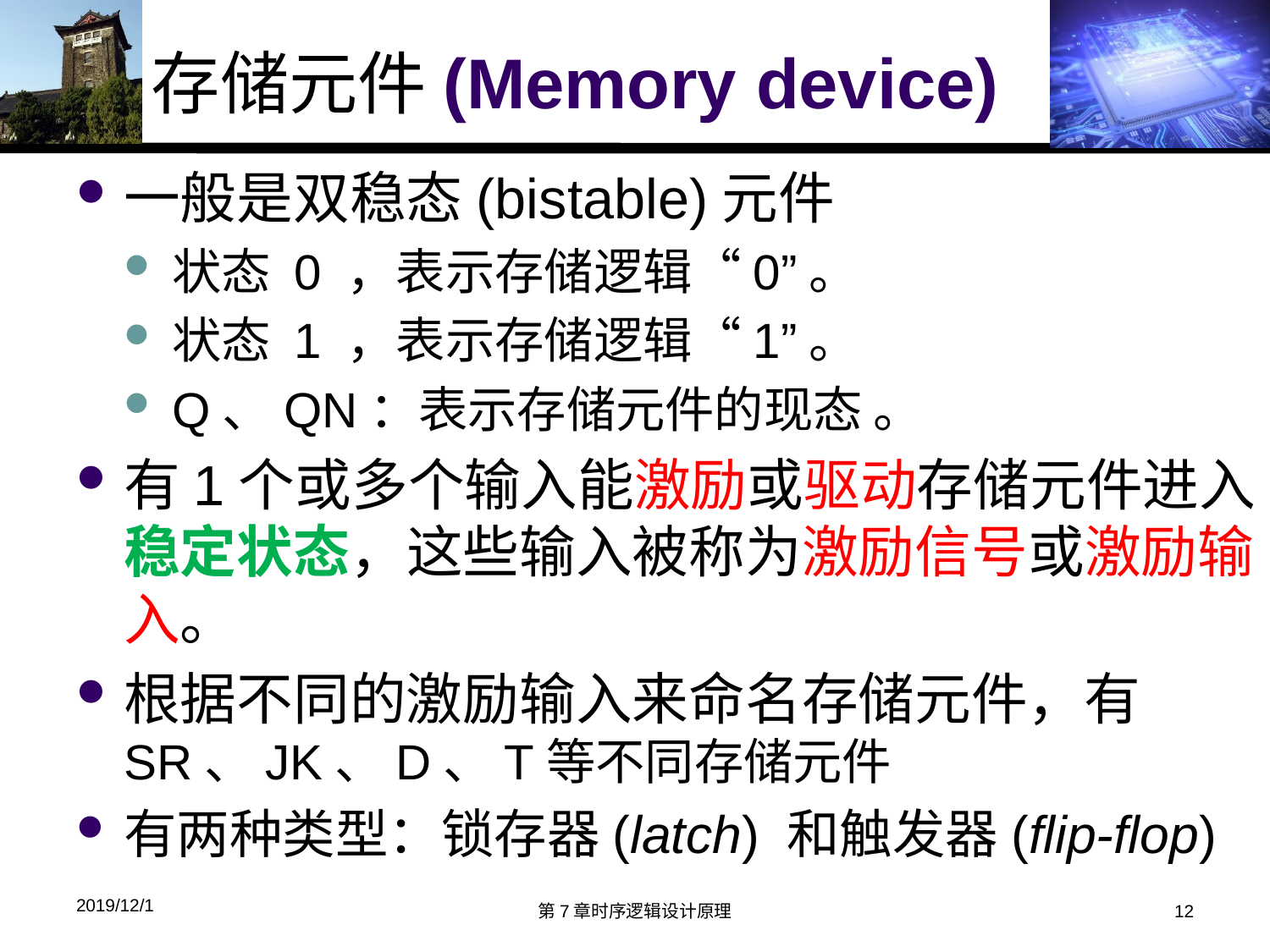

# 存储元件(Memory device)
一般是双稳态(bistable)元件
状态 0 ，表示存储逻辑“0”。
状态 1 ，表示存储逻辑“1”。
Q、QN：表示存储元件的现态 。
有1个或多个输入能激励或驱动存储元件进入稳定状态，这些输入被称为激励信号或激励输入。
根据不同的激励输入来命名存储元件，有SR、JK、D、T等不同存储元件
有两种类型：锁存器(latch) 和触发器(flip-flop)

2019/12/1
第7章时序逻辑设计原理
12